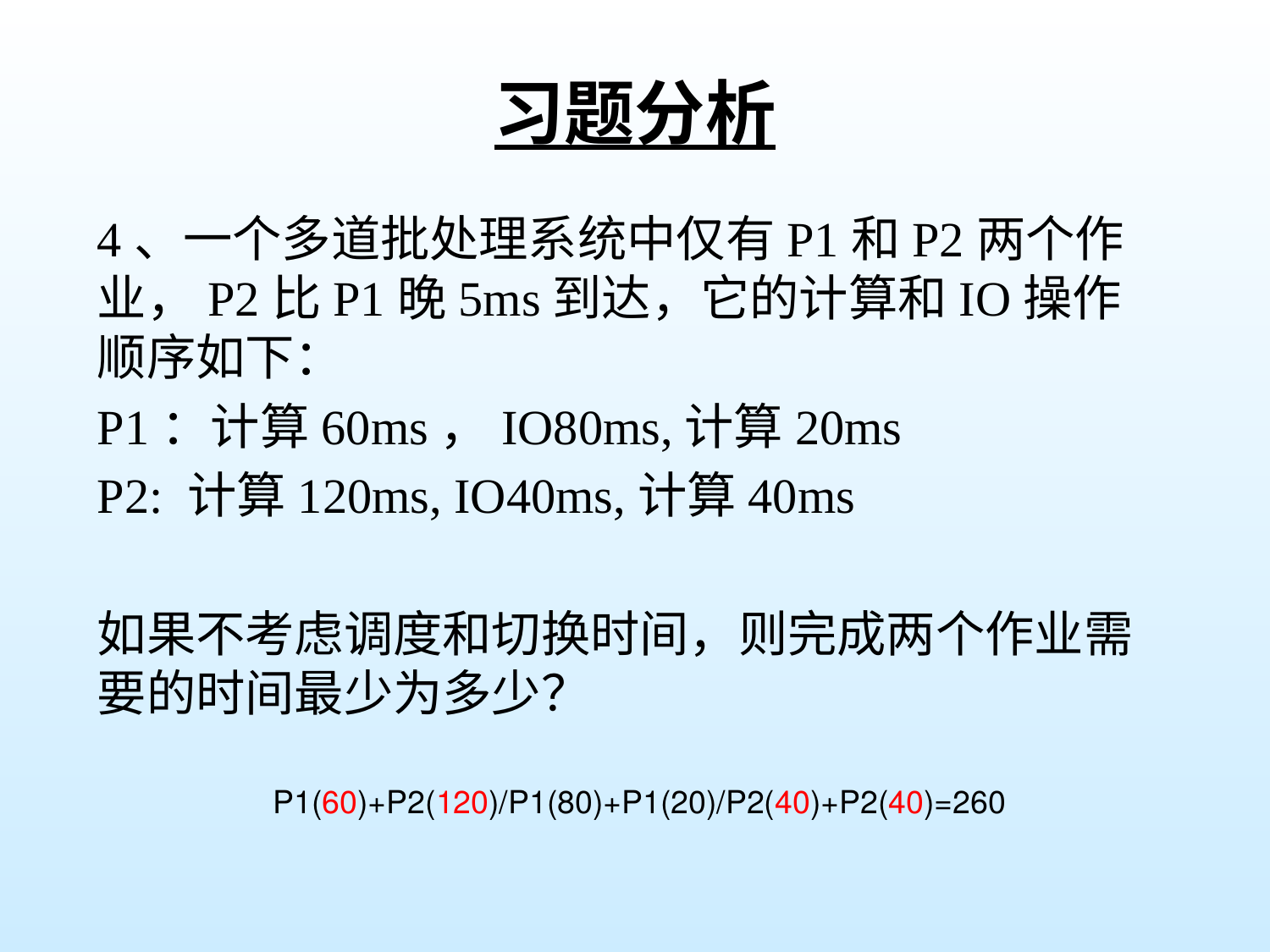

# 习题分析
4、一个多道批处理系统中仅有P1和P2两个作业，P2比P1晚5ms到达，它的计算和IO操作顺序如下：
P1：计算60ms，IO80ms,计算20ms
P2: 计算120ms, IO40ms,计算40ms

如果不考虑调度和切换时间，则完成两个作业需要的时间最少为多少？
P1(60)+P2(120)/P1(80)+P1(20)/P2(40)+P2(40)=260